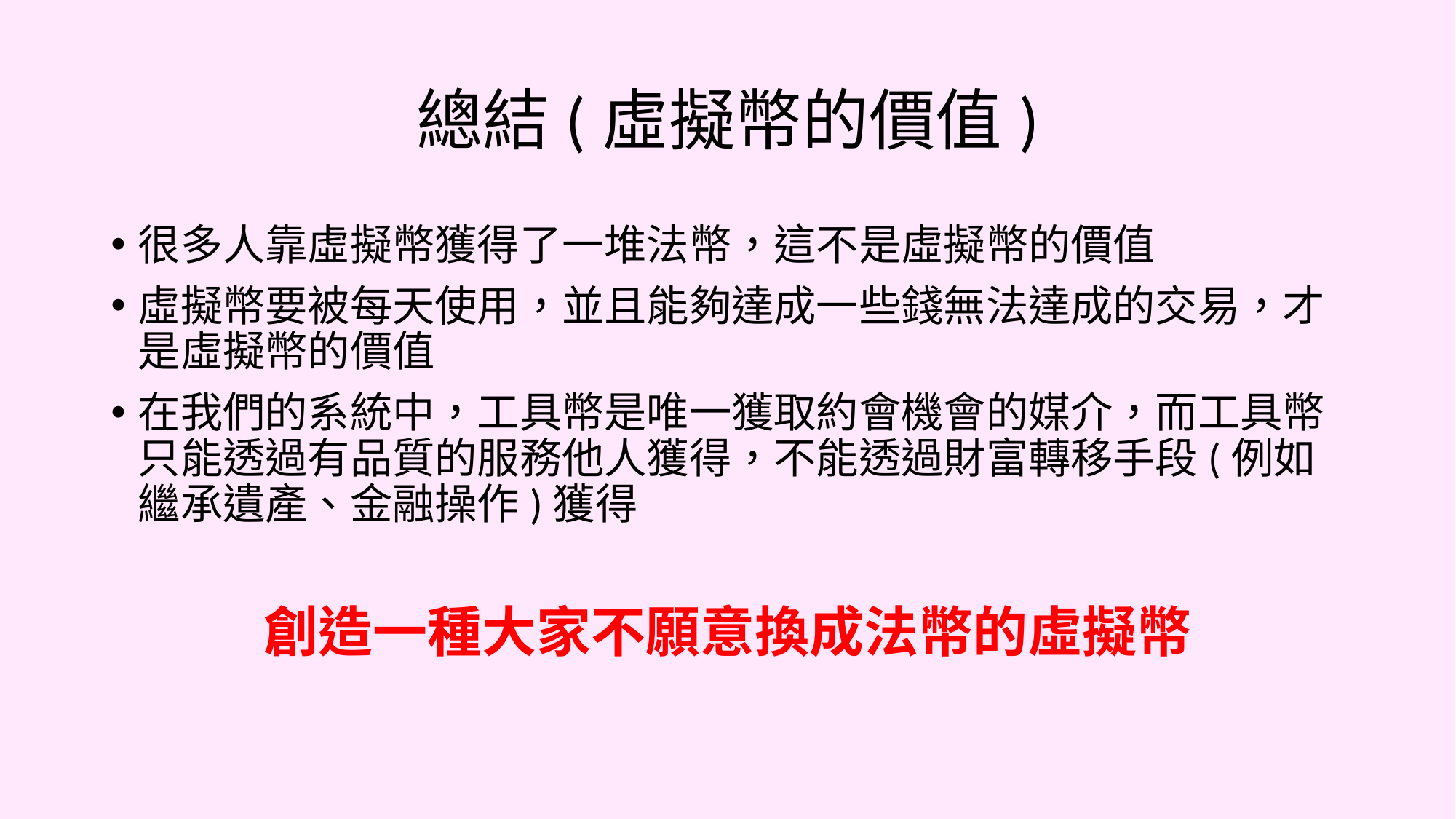

# 總結(虛擬幣的價值)
很多人靠虛擬幣獲得了一堆法幣，這不是虛擬幣的價值
虛擬幣要被每天使用，並且能夠達成一些錢無法達成的交易，才是虛擬幣的價值
在我們的系統中，工具幣是唯一獲取約會機會的媒介，而工具幣只能透過有品質的服務他人獲得，不能透過財富轉移手段(例如繼承遺產、金融操作)獲得

創造一種大家不願意換成法幣的虛擬幣